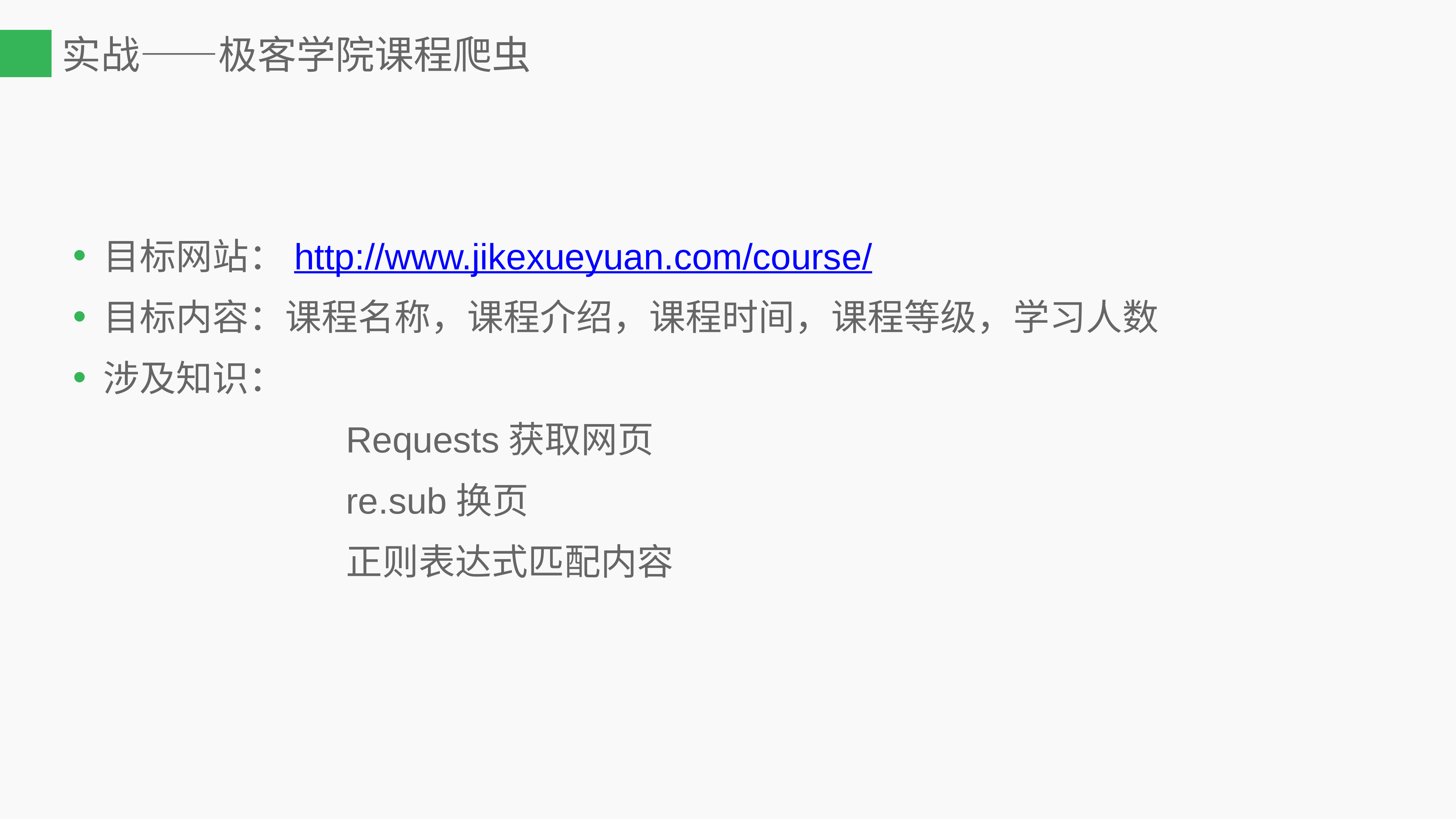

# 实战——极客学院课程爬虫
目标网站：http://www.jikexueyuan.com/course/
目标内容：课程名称，课程介绍，课程时间，课程等级，学习人数
涉及知识：
					Requests获取网页
					re.sub换页
					正则表达式匹配内容